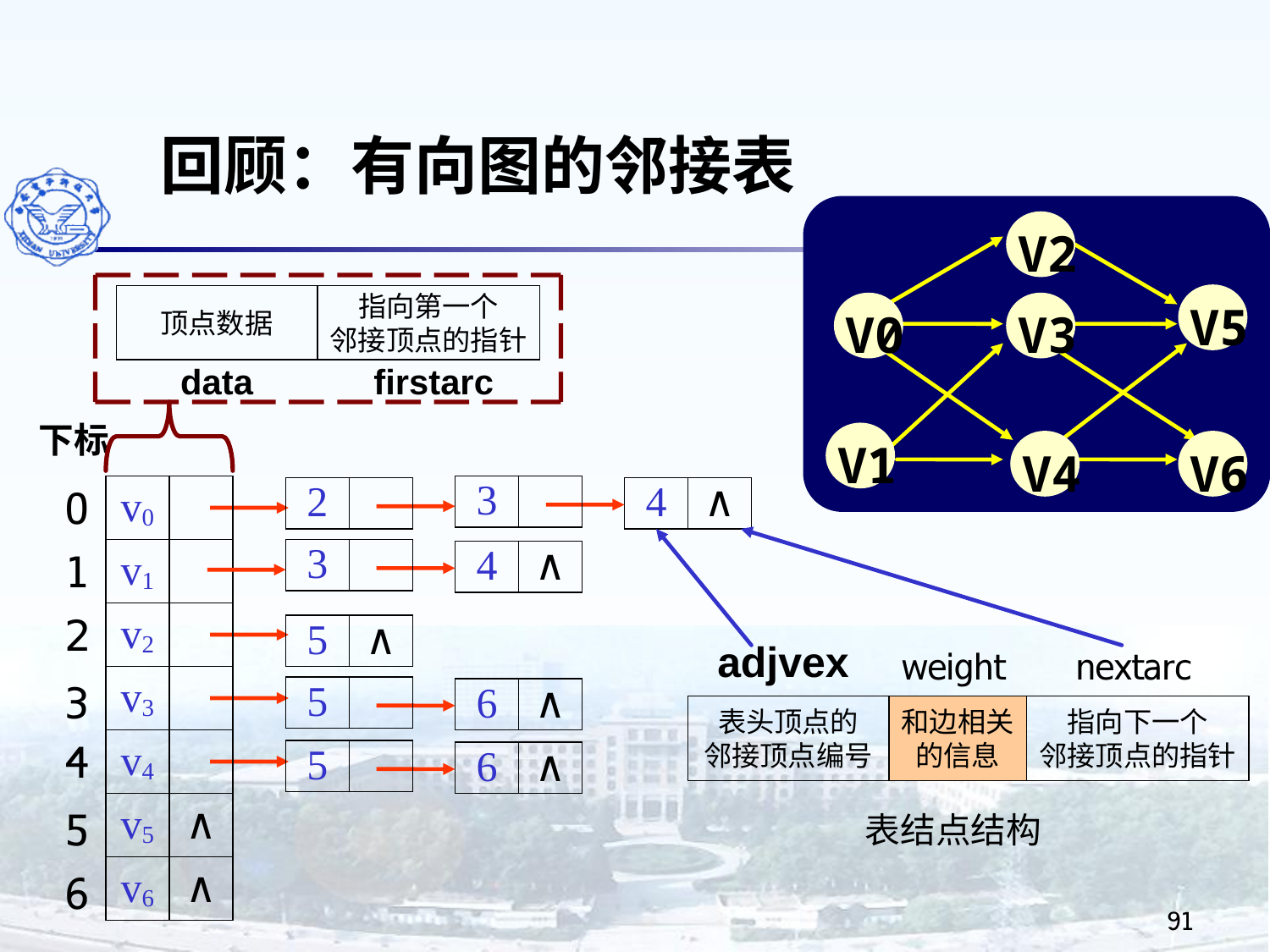

回顾：有向图的邻接表

 V2

 V5

 V0

 V3

 V1

 V4

 V6

顶点数据
指向第一个
邻接顶点的指针
data
firstarc
下标
0
v0

3

2

4
∧

1
v1

3

4
∧

2
v2

5
∧

v3

3
5

6
∧

4
v4

5

6
∧

v5
∧
5
v6
∧
6

adjvex
weight
nextarc
表头顶点的
邻接顶点编号
和边相关
的信息
指向下一个
邻接顶点的指针
 表结点结构
91